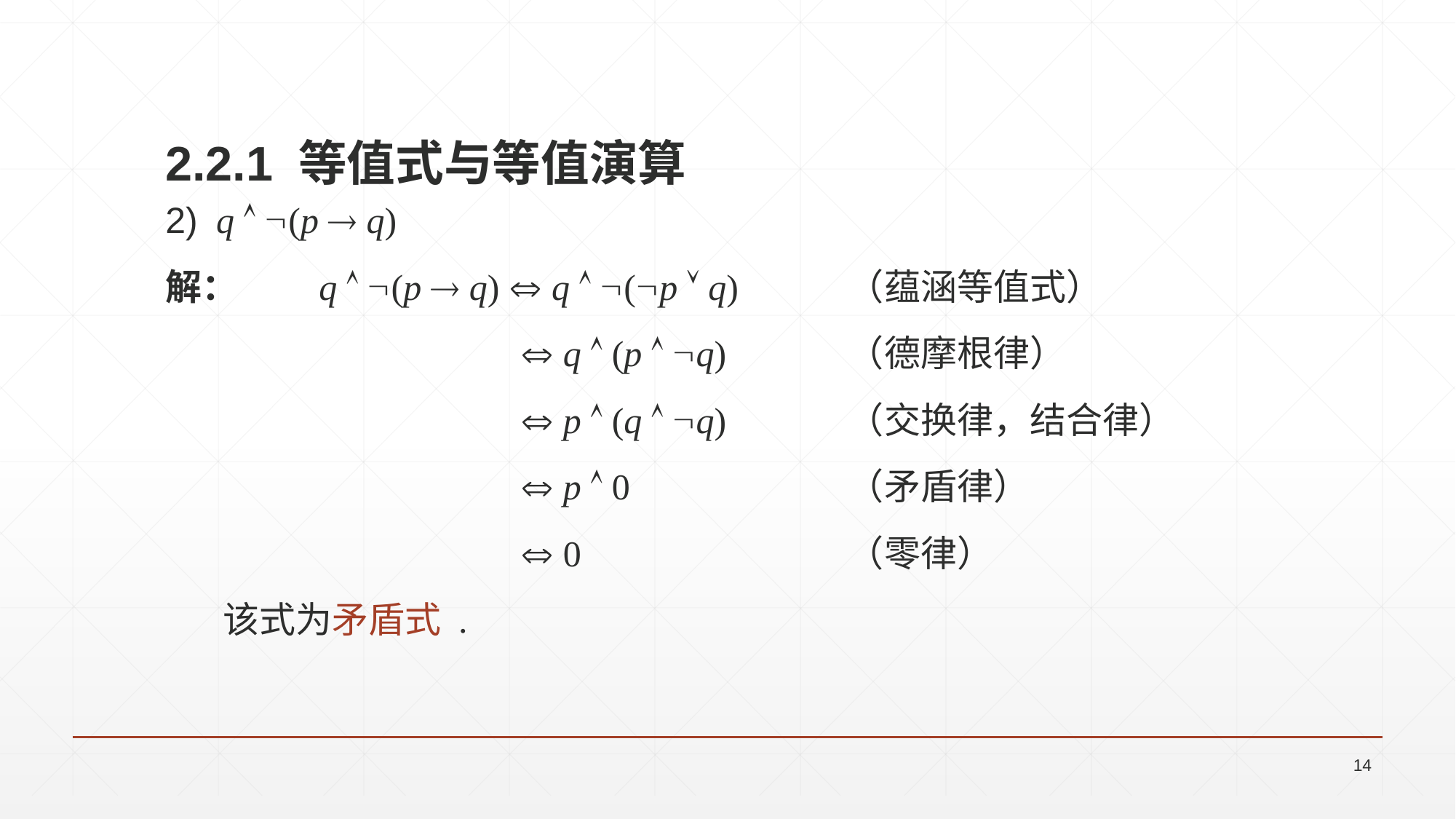

2.2.1 等值式与等值演算
2)  q ∧ ¬(p → q)
解：	 q ∧ ¬(p → q) ⇔ q ∧ ¬(¬p ∨ q)    	（蕴涵等值式）
    			⇔ q ∧ (p ∧ ¬q)       	（德摩根律）
    			⇔ p ∧ (q ∧ ¬q)       	（交换律，结合律）
    			⇔ p ∧ 0                   	（矛盾律）
    			⇔ 0                          	（零律）
      该式为矛盾式 .
14